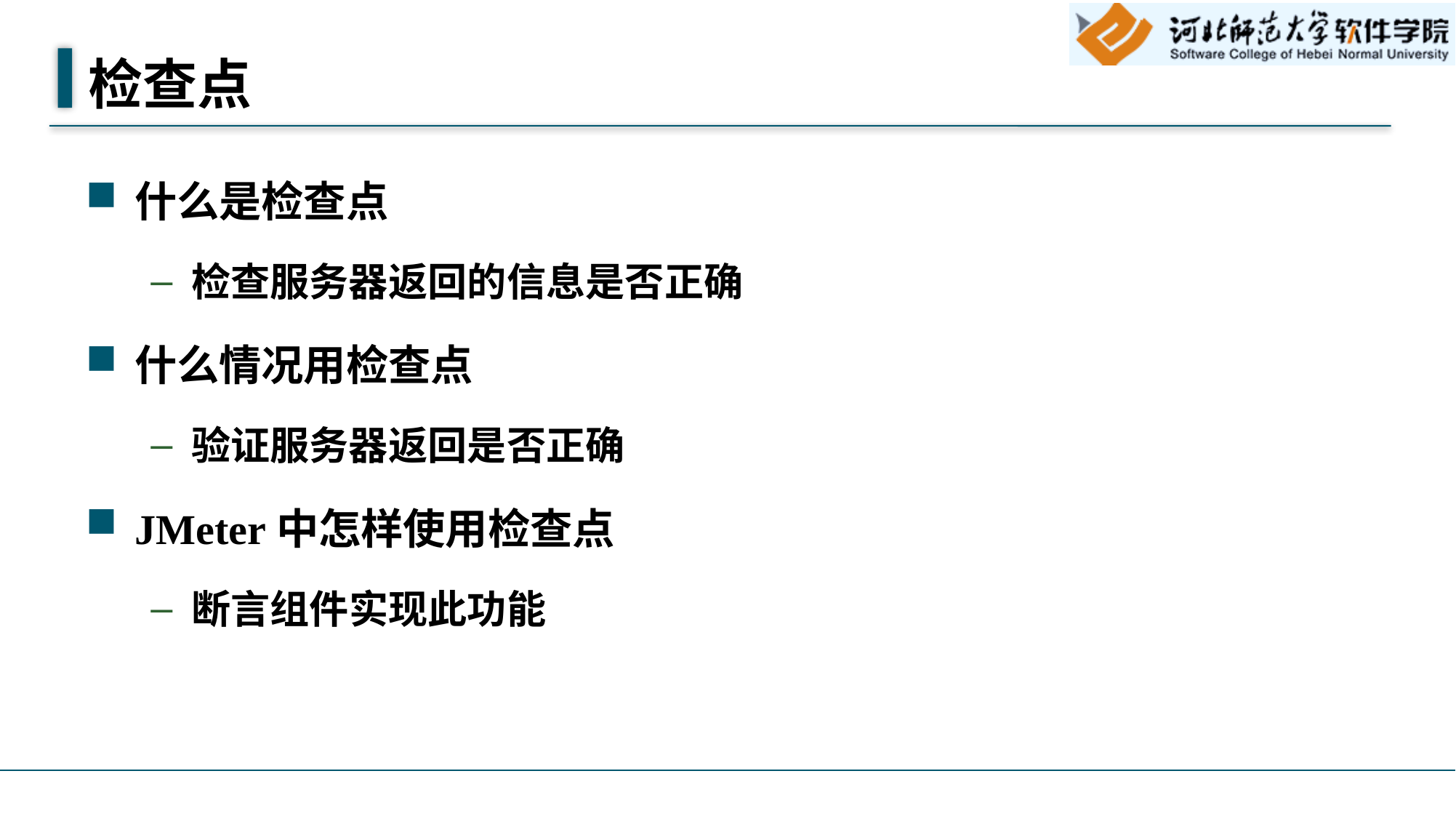

# 检查点
什么是检查点
检查服务器返回的信息是否正确
什么情况用检查点
验证服务器返回是否正确
JMeter中怎样使用检查点
断言组件实现此功能